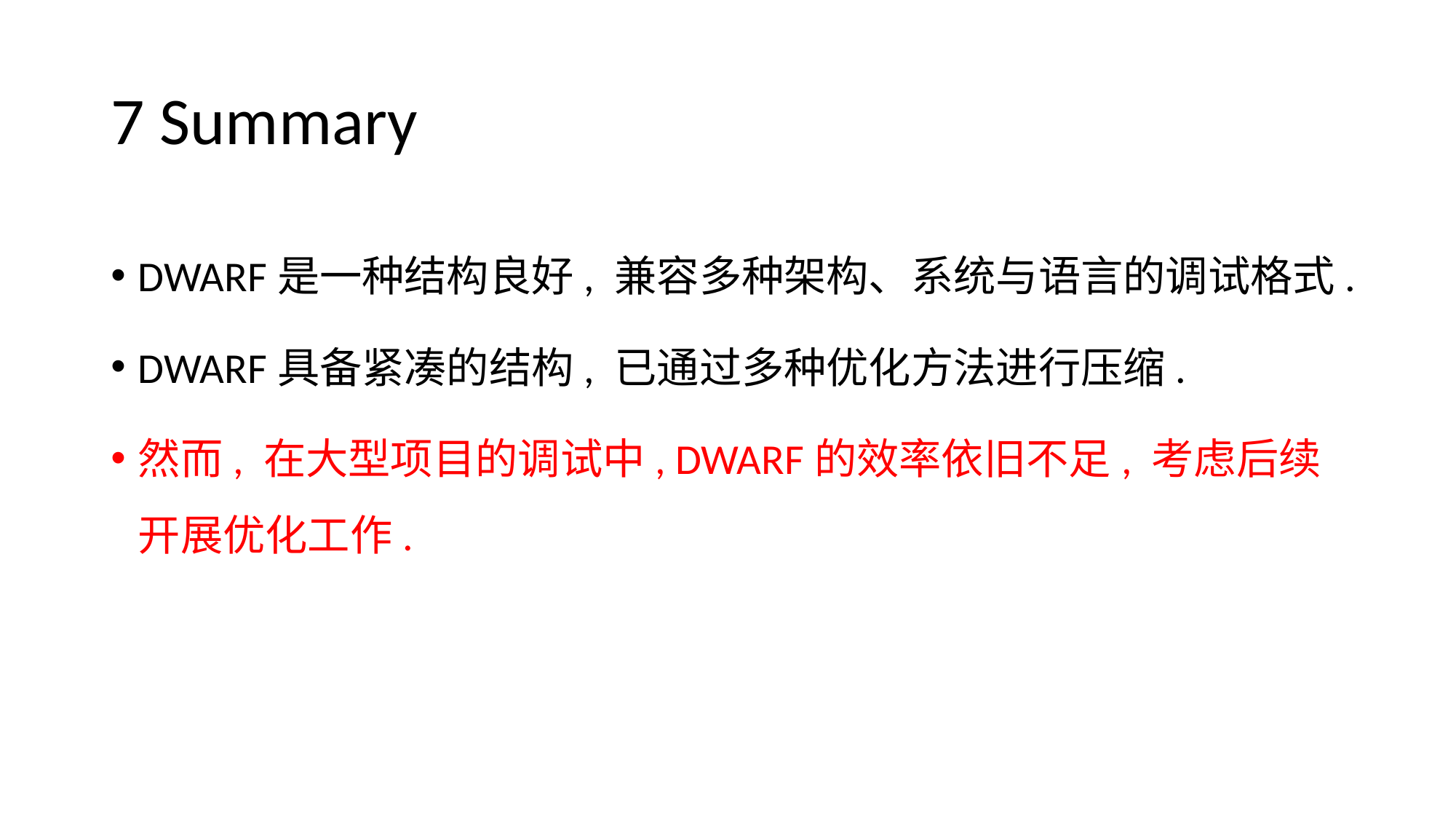

# 7 Summary
DWARF是一种结构良好, 兼容多种架构、系统与语言的调试格式.
DWARF具备紧凑的结构, 已通过多种优化方法进行压缩.
然而, 在大型项目的调试中, DWARF的效率依旧不足, 考虑后续开展优化工作.